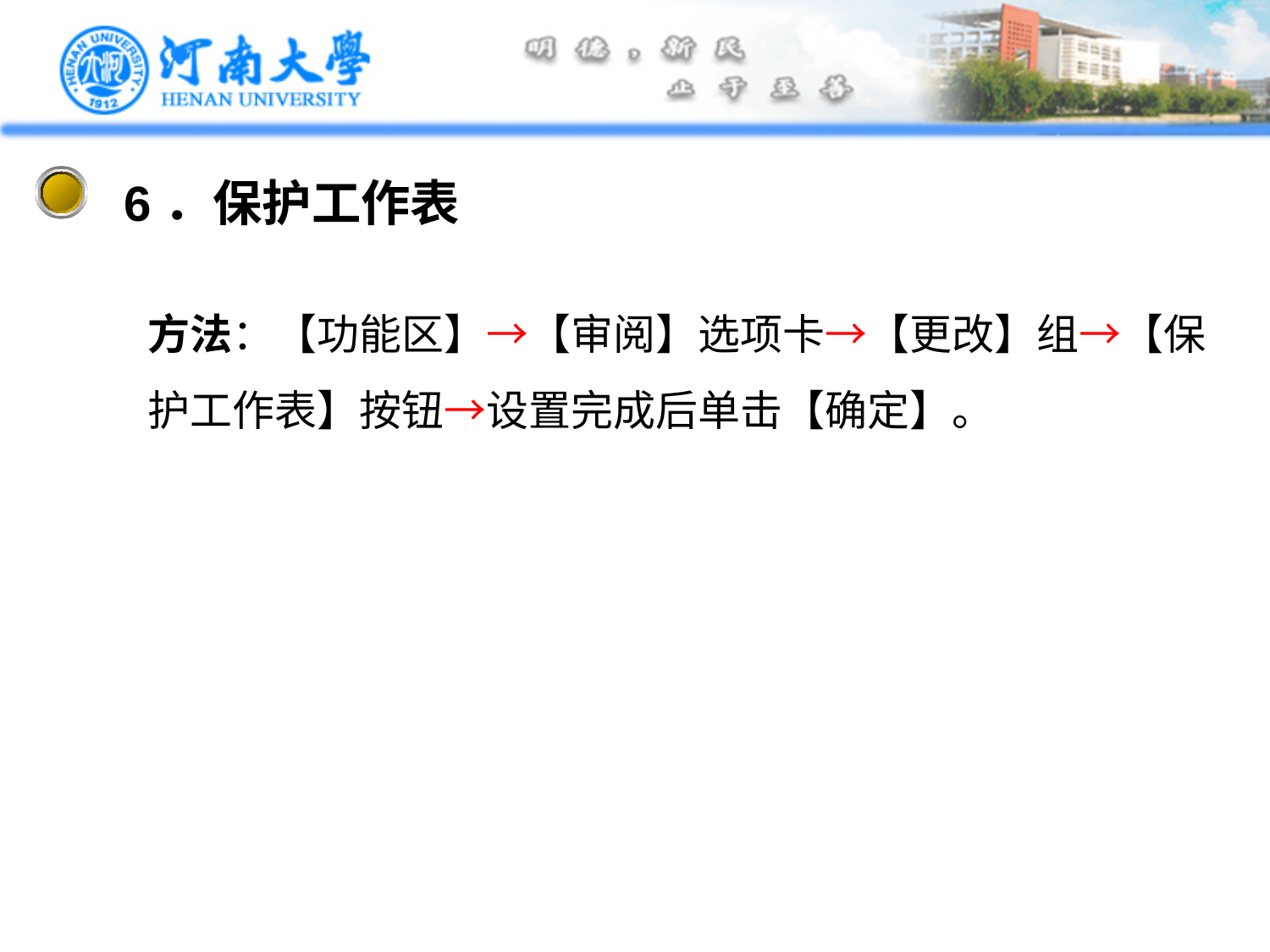

6．保护工作表

方法：【功能区】→【审阅】选项卡→【更改】组→【保护工作表】按钮→设置完成后单击【确定】。